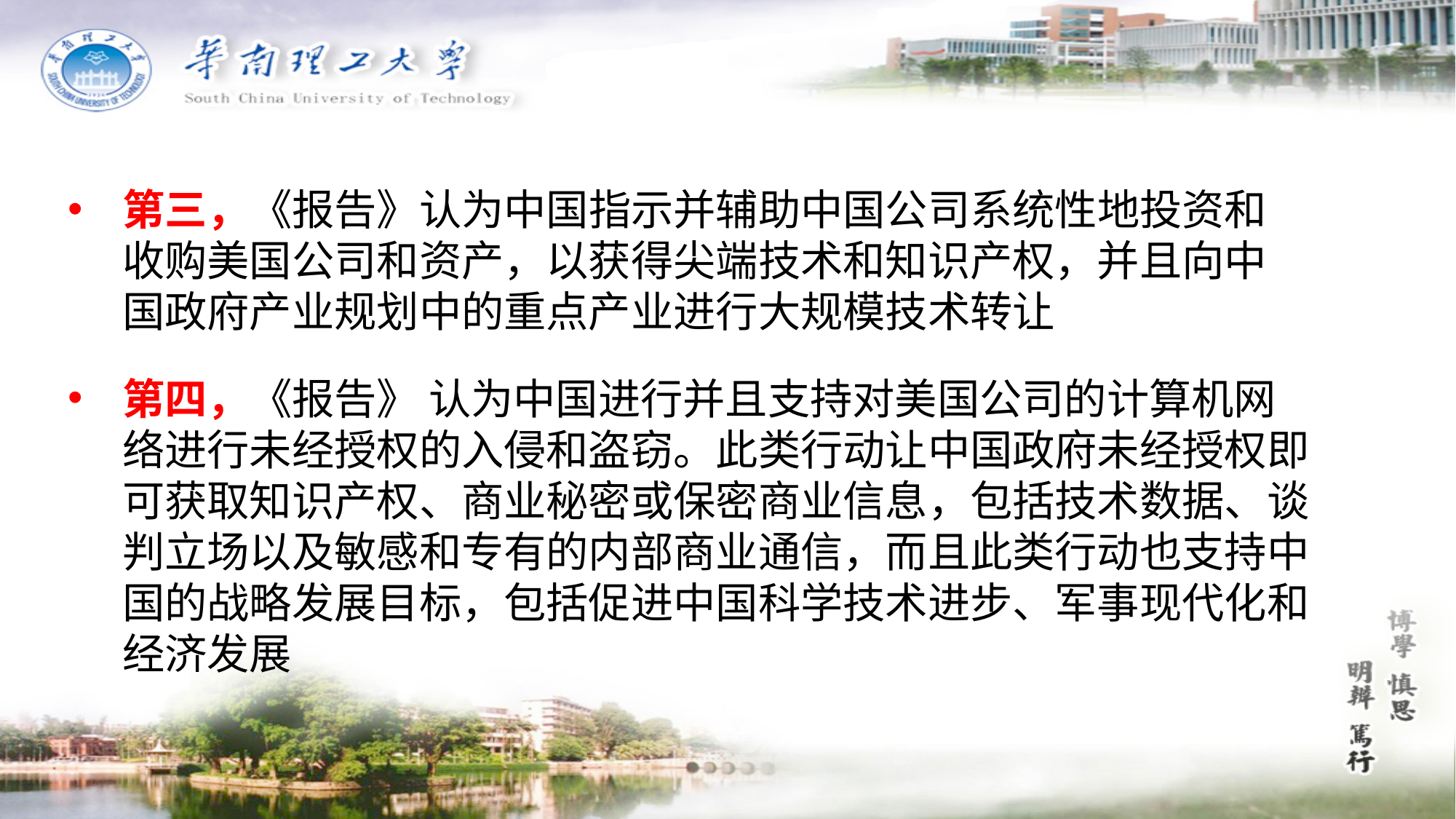

第三，《报告》认为中国指示并辅助中国公司系统性地投资和收购美国公司和资产，以获得尖端技术和知识产权，并且向中国政府产业规划中的重点产业进行大规模技术转让
第四，《报告》 认为中国进行并且支持对美国公司的计算机网络进行未经授权的入侵和盗窃。此类行动让中国政府未经授权即可获取知识产权、商业秘密或保密商业信息，包括技术数据、谈判立场以及敏感和专有的内部商业通信，而且此类行动也支持中国的战略发展目标，包括促进中国科学技术进步、军事现代化和经济发展